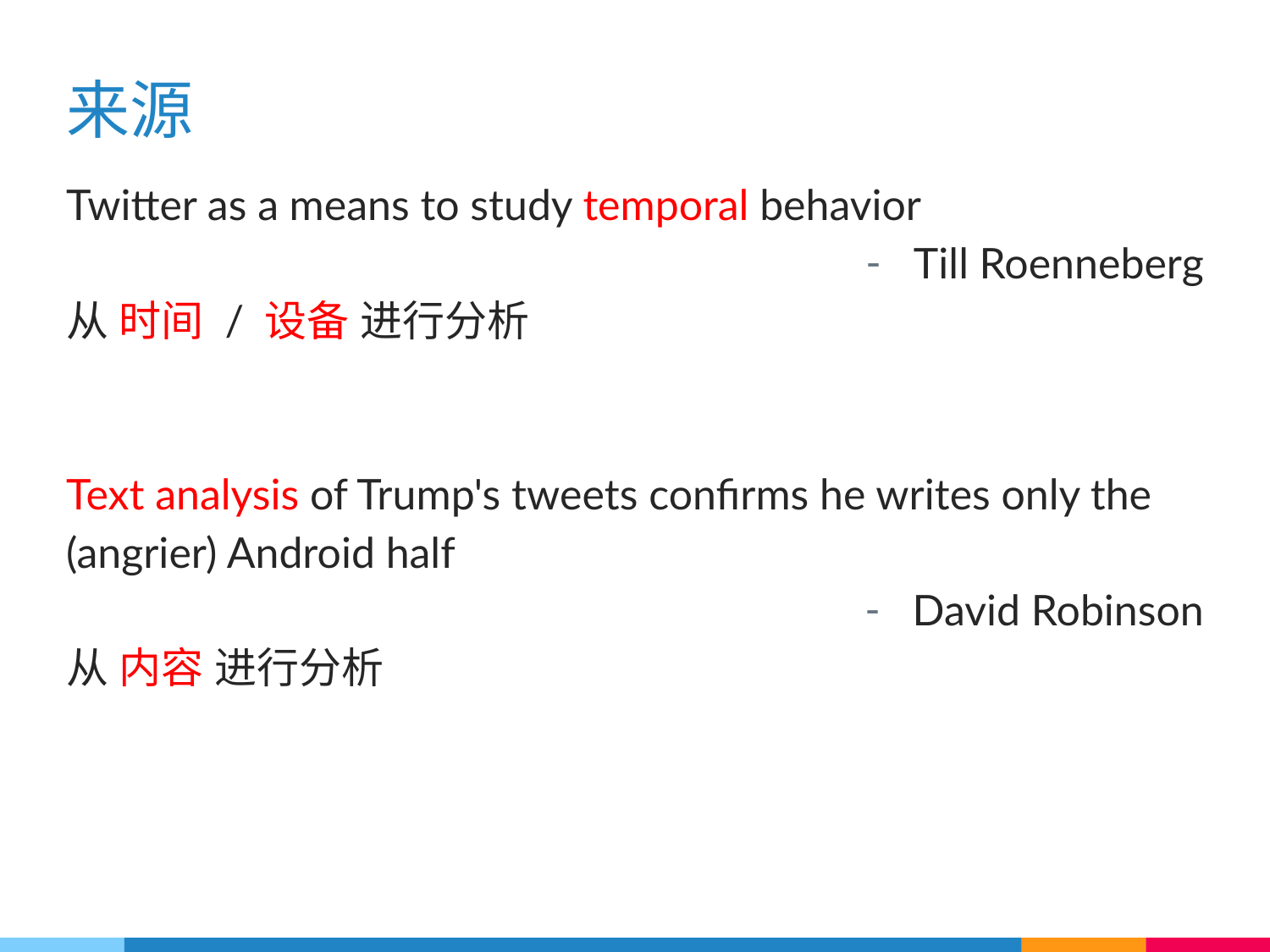

# 来源
Twitter as a means to study temporal behavior
Till Roenneberg
从 时间 / 设备 进行分析

Text analysis of Trump's tweets confirms he writes only the (angrier) Android half
David Robinson
从 内容 进行分析